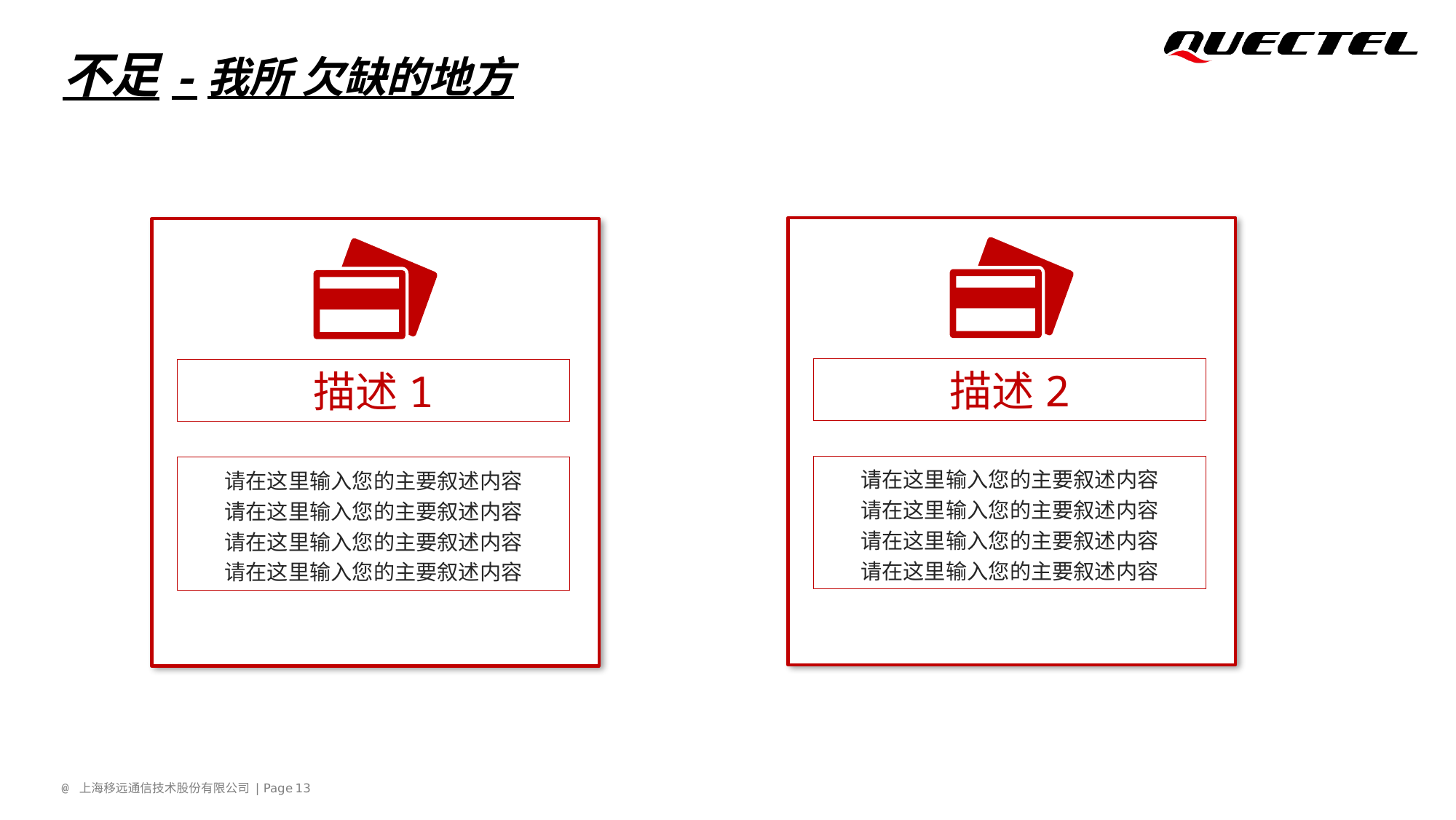

不足-我所 欠缺的地方

描述2
请在这里输入您的主要叙述内容
请在这里输入您的主要叙述内容
请在这里输入您的主要叙述内容
请在这里输入您的主要叙述内容

描述1
请在这里输入您的主要叙述内容
请在这里输入您的主要叙述内容
请在这里输入您的主要叙述内容
请在这里输入您的主要叙述内容